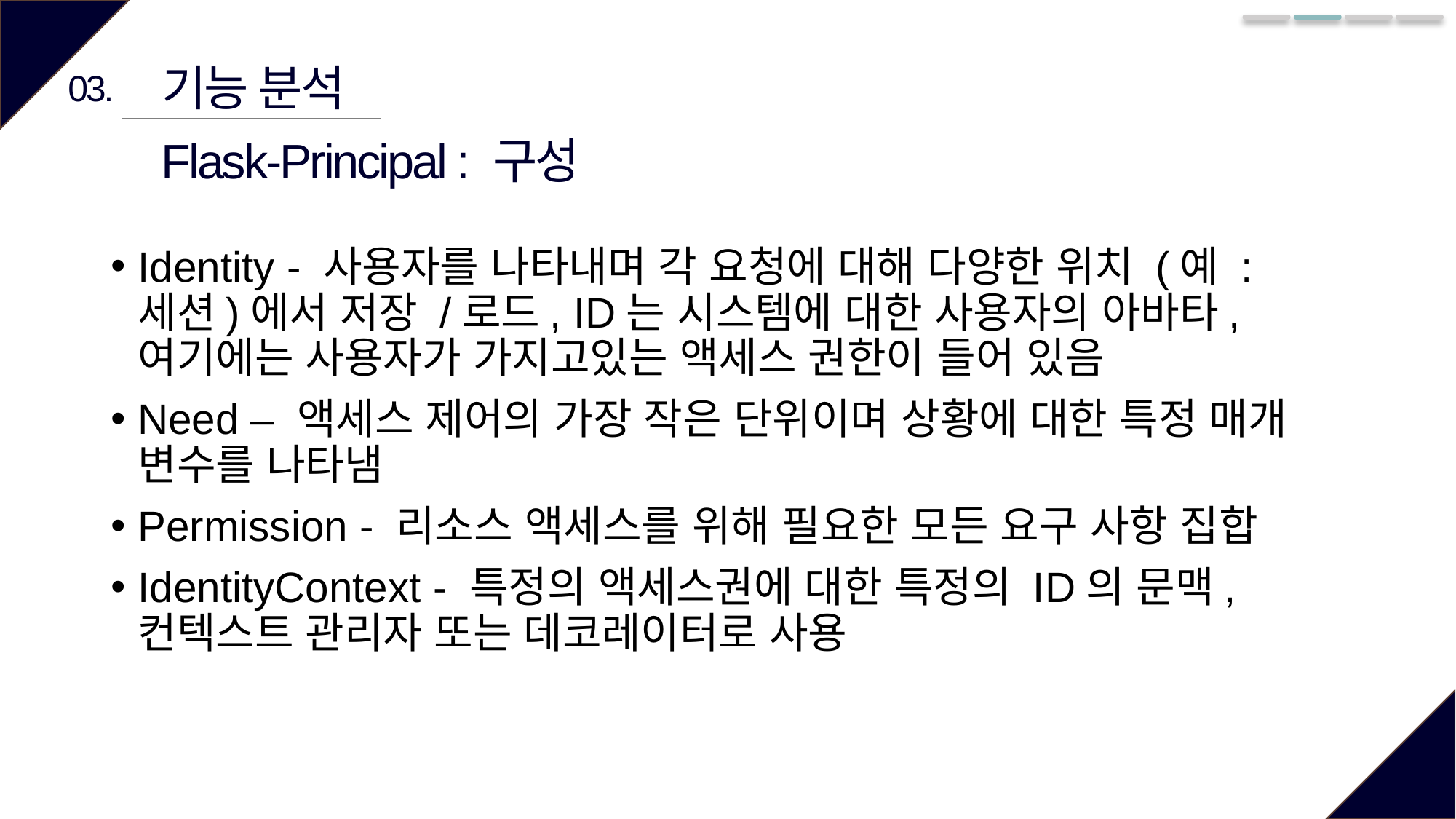

기능 분석
03.
Flask-Principal : 구성
Identity - 사용자를 나타내며 각 요청에 대해 다양한 위치 (예 : 세션)에서 저장 /로드, ID는 시스템에 대한 사용자의 아바타, 여기에는 사용자가 가지고있는 액세스 권한이 들어 있음
Need – 액세스 제어의 가장 작은 단위이며 상황에 대한 특정 매개 변수를 나타냄
Permission - 리소스 액세스를 위해 필요한 모든 요구 사항 집합
IdentityContext - 특정의 액세스권에 대한 특정의 ID의 문맥, 컨텍스트 관리자 또는 데코레이터로 사용